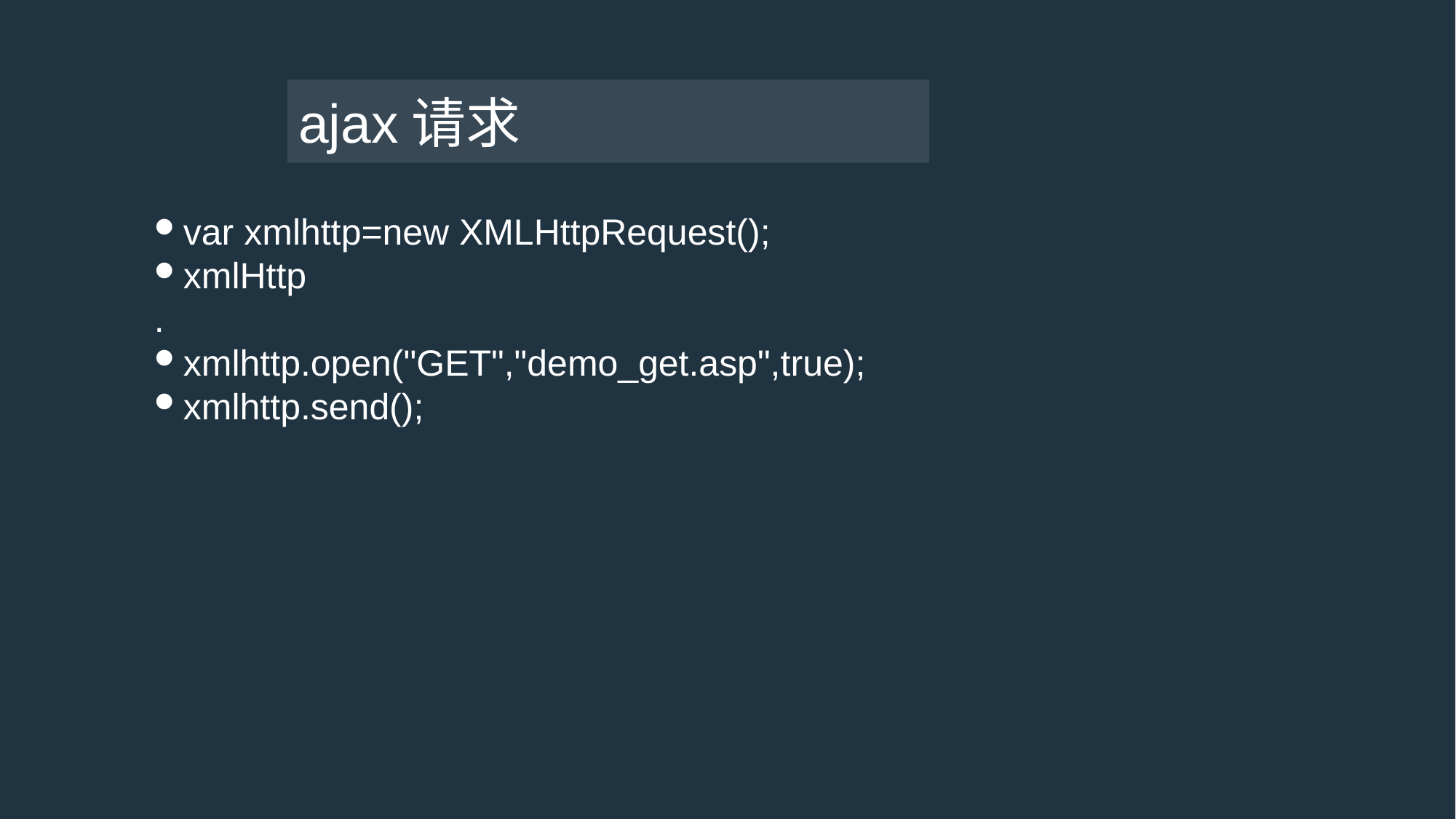

# ajax请求
var xmlhttp=new XMLHttpRequest();
xmlHttp
.
xmlhttp.open("GET","demo_get.asp",true);
xmlhttp.send();